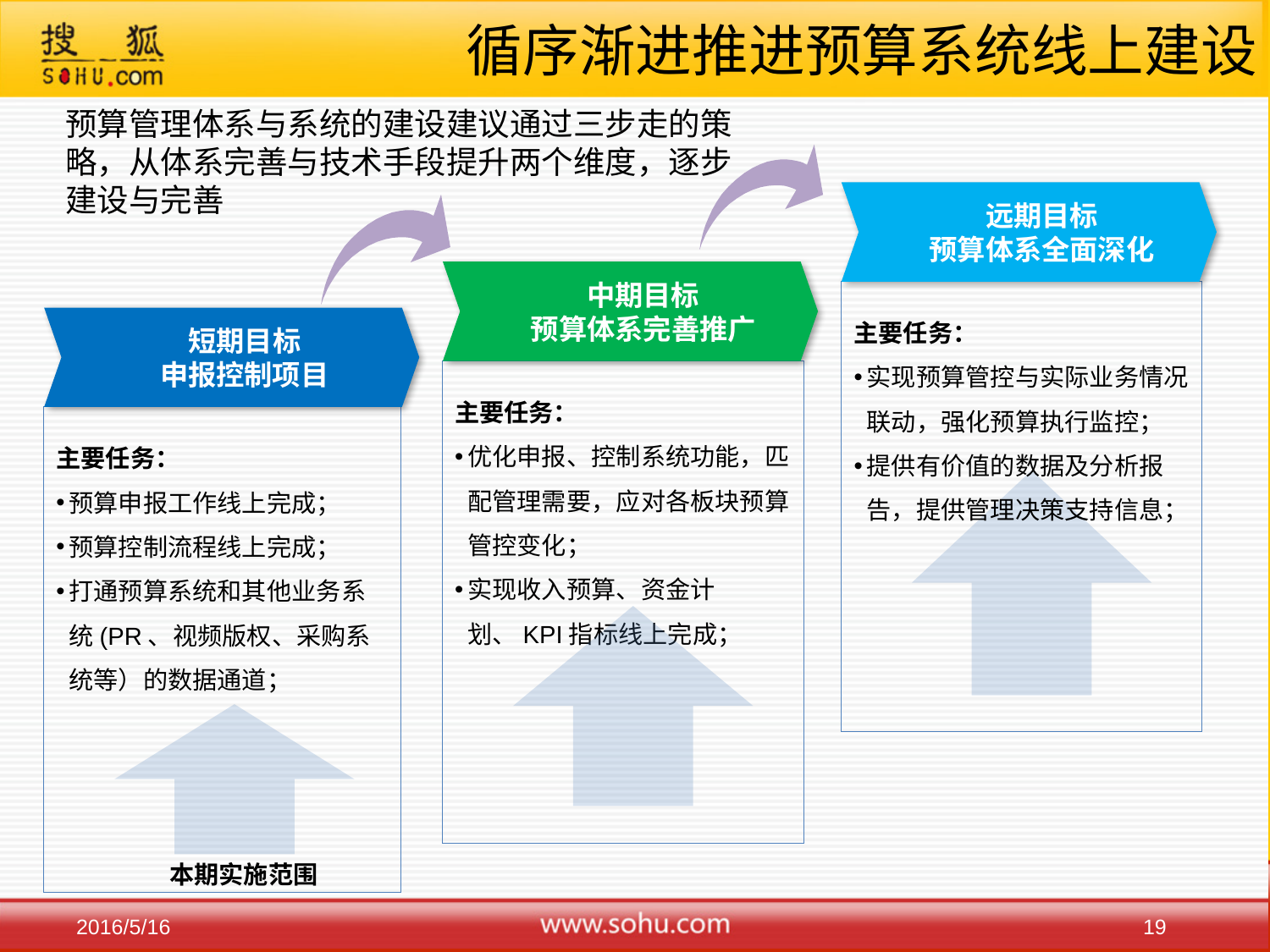

# 循序渐进推进预算系统线上建设
预算管理体系与系统的建设建议通过三步走的策略，从体系完善与技术手段提升两个维度，逐步建设与完善

远期目标
预算体系全面深化

中期目标
预算体系完善推广

主要任务：
实现预算管控与实际业务情况联动，强化预算执行监控；
提供有价值的数据及分析报告，提供管理决策支持信息；
短期目标
申报控制项目

主要任务：
优化申报、控制系统功能，匹配管理需要，应对各板块预算管控变化；
实现收入预算、资金计划、KPI指标线上完成；

主要任务：
预算申报工作线上完成；
预算控制流程线上完成；
打通预算系统和其他业务系统(PR、视频版权、采购系统等）的数据通道；

本期实施范围
19